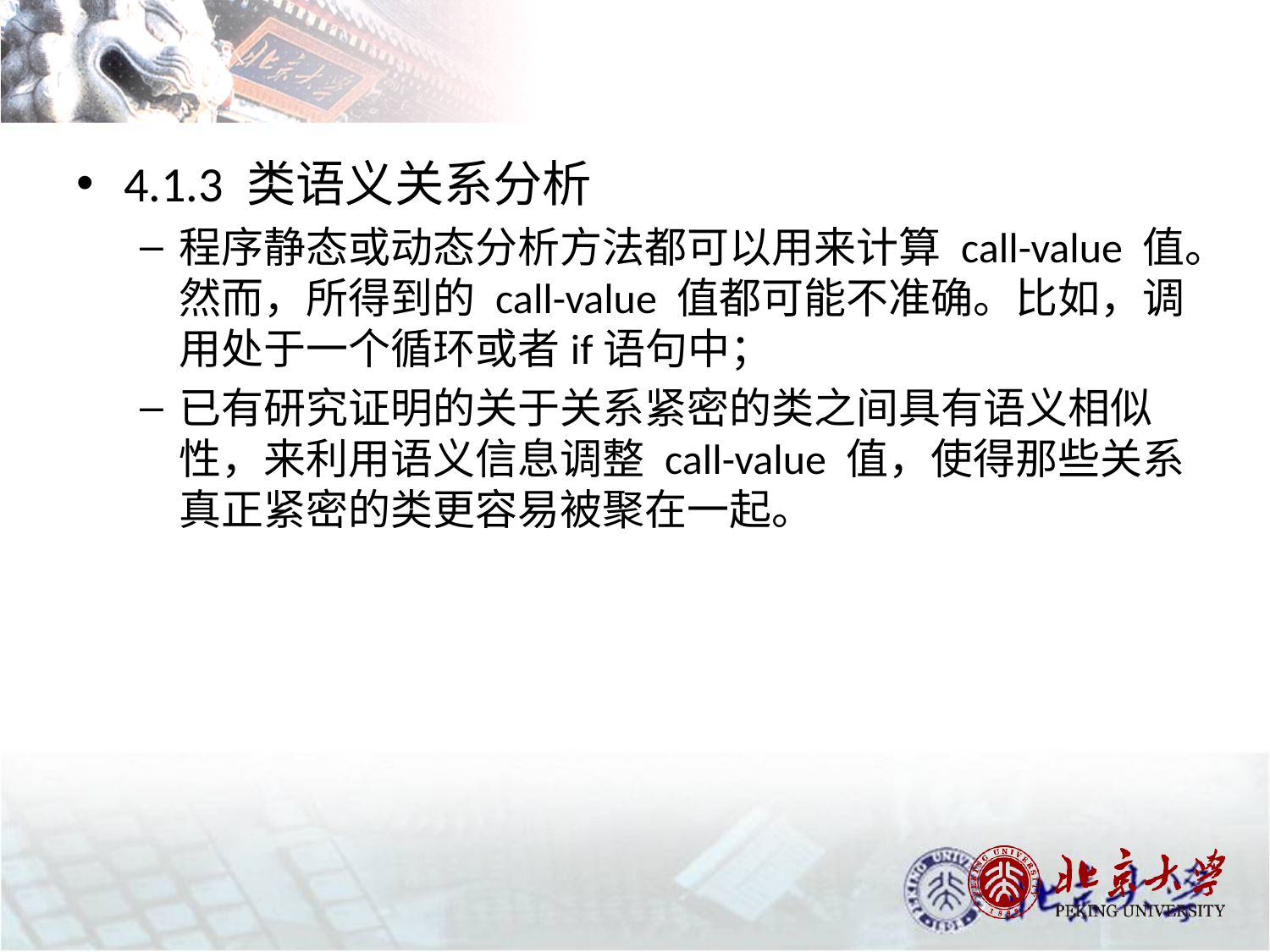

#
4.1.3 类语义关系分析
程序静态或动态分析方法都可以用来计算 call-value 值。然而，所得到的 call-value 值都可能不准确。比如，调用处于一个循环或者if语句中；
已有研究证明的关于关系紧密的类之间具有语义相似性，来利用语义信息调整 call-value 值，使得那些关系真正紧密的类更容易被聚在一起。